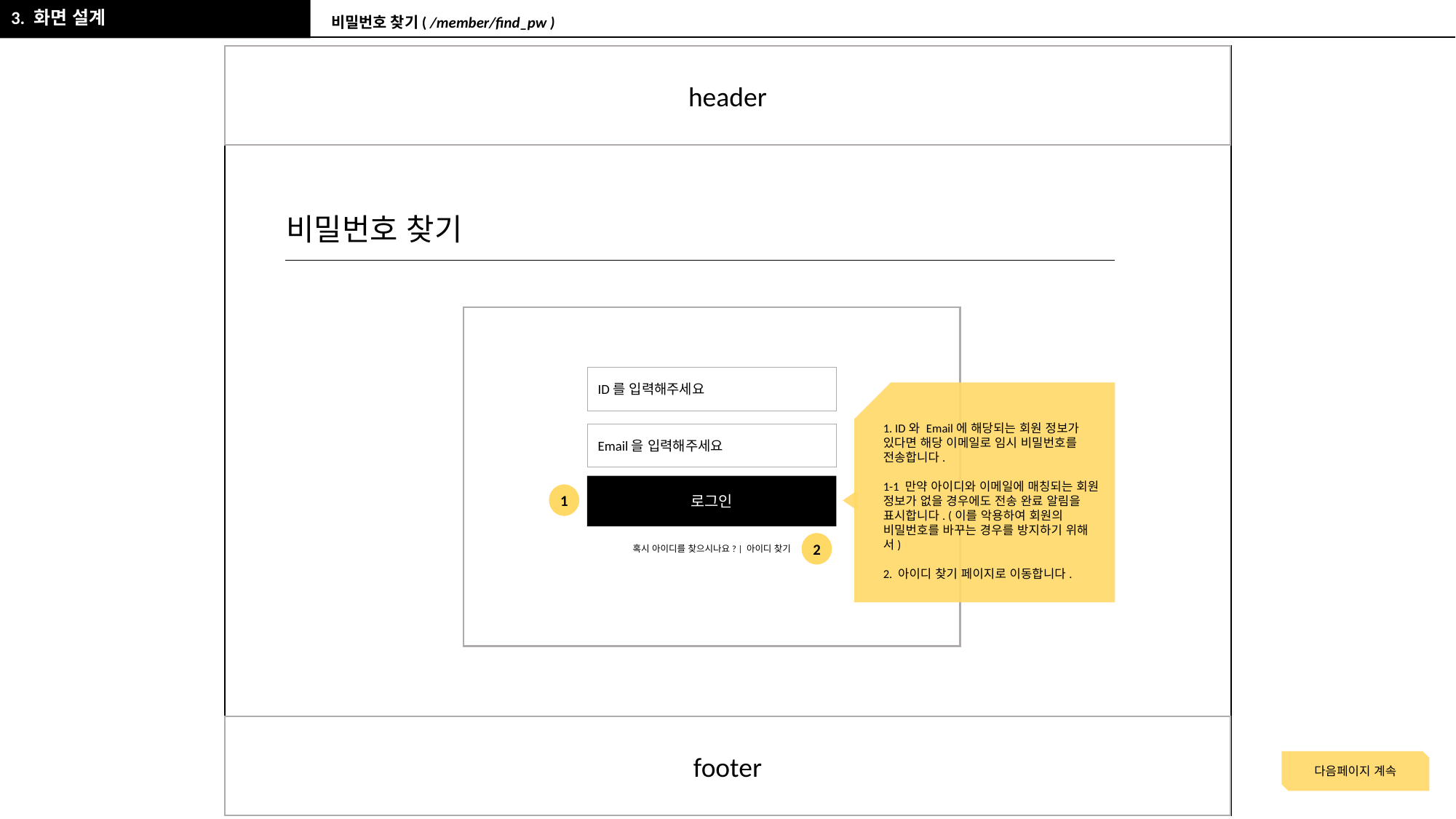

3. 화면 설계
비밀번호 찾기( /member/find_pw )

header
비밀번호 찾기

ID를 입력해주세요

1. ID와 Email에 해당되는 회원 정보가 있다면 해당 이메일로 임시 비밀번호를 전송합니다.

1-1 만약 아이디와 이메일에 매칭되는 회원 정보가 없을 경우에도 전송 완료 알림을 표시합니다. (이를 악용하여 회원의 비밀번호를 바꾸는 경우를 방지하기 위해서)

2. 아이디 찾기 페이지로 이동합니다.

Email을 입력해주세요
로그인

1

2
혹시 아이디를 찾으시나요? | 아이디 찾기
footer
다음페이지 계속